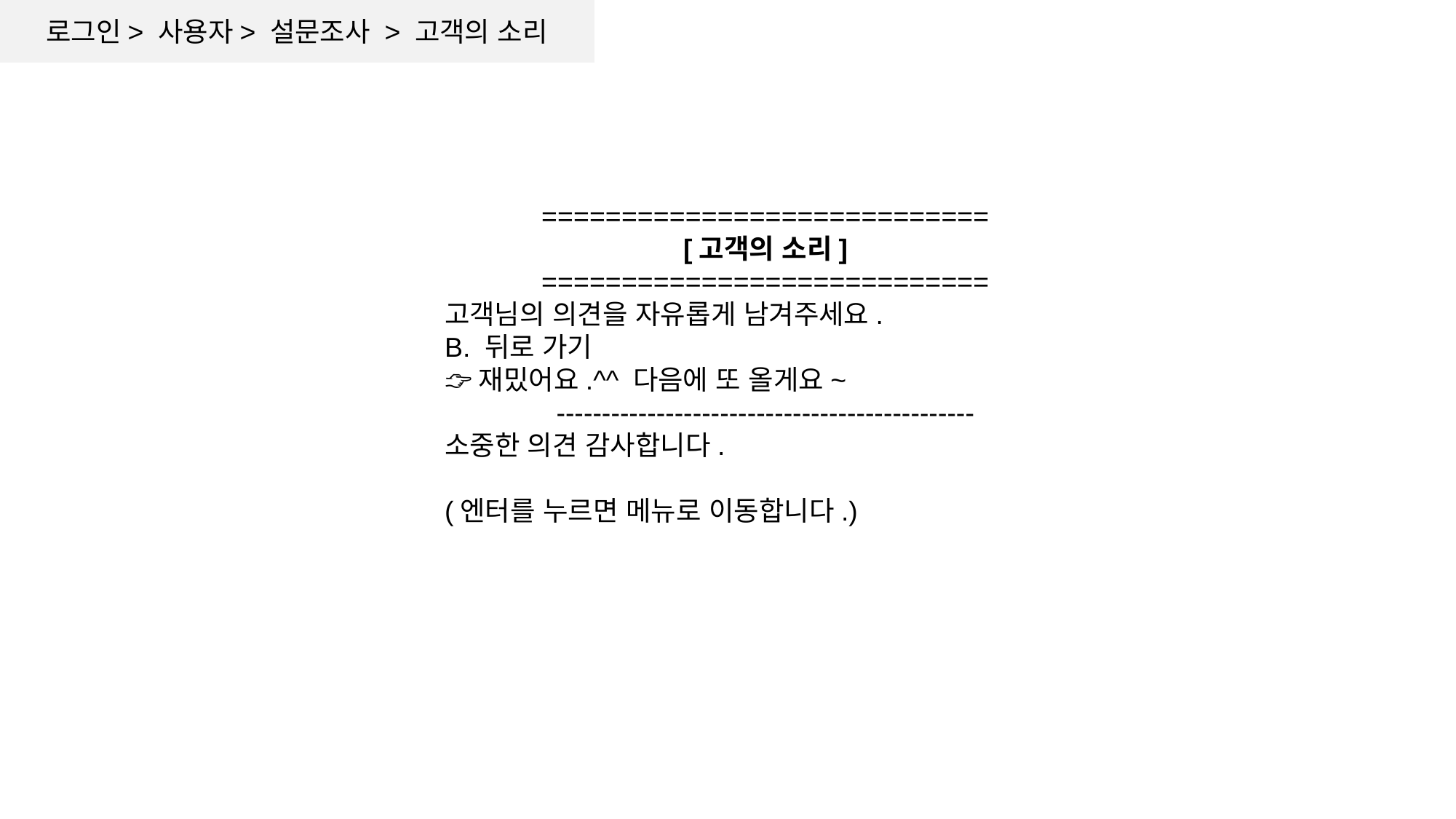

로그인> 사용자> 설문조사 > 고객의 소리
============================
[고객의 소리]
============================
고객님의 의견을 자유롭게 남겨주세요.
B. 뒤로 가기
👉재밌어요.^^ 다음에 또 올게요~
----------------------------------------------
소중한 의견 감사합니다.

(엔터를 누르면 메뉴로 이동합니다.)